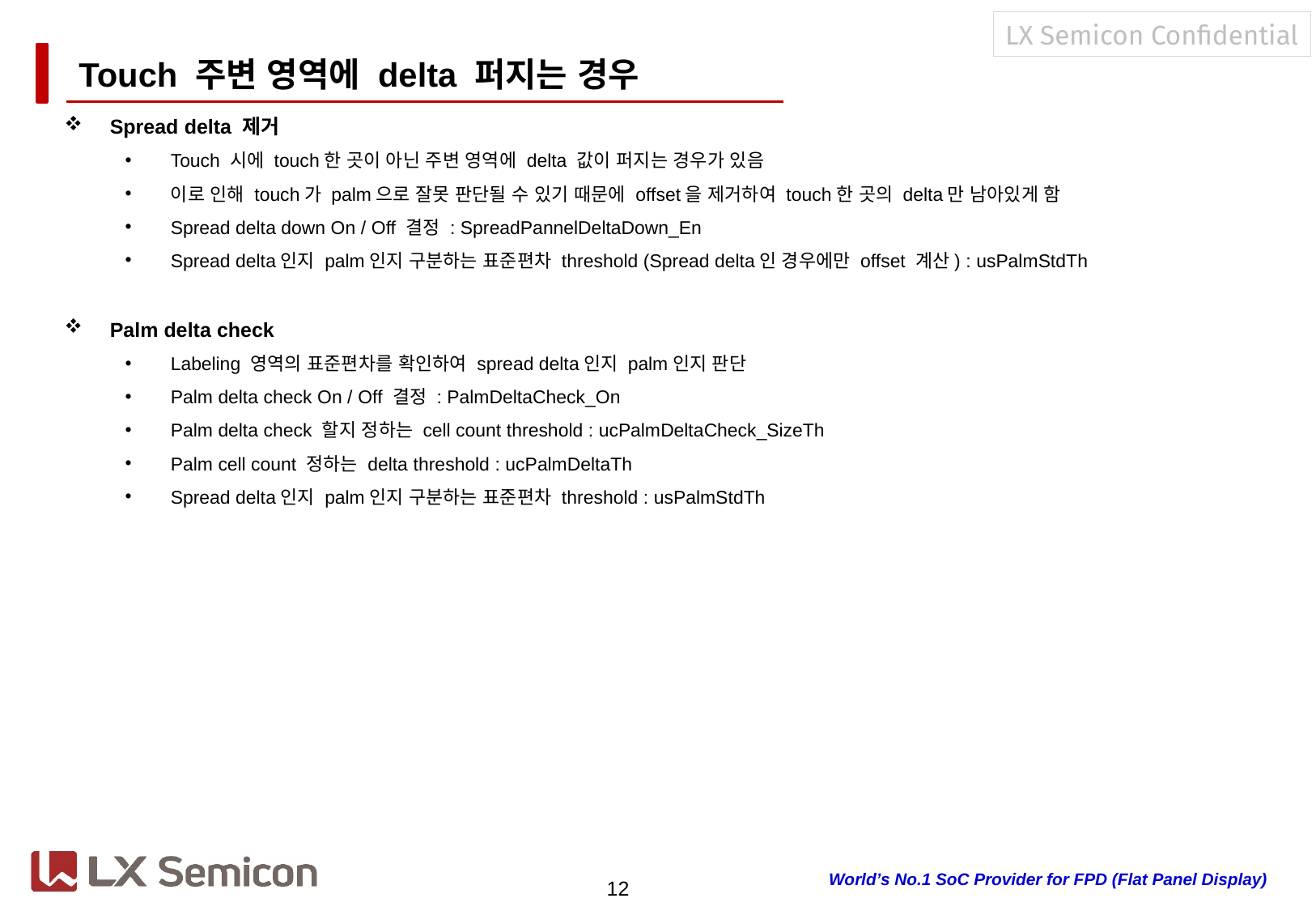

# Touch 주변 영역에 delta 퍼지는 경우
Spread delta 제거
Touch 시에 touch한 곳이 아닌 주변 영역에 delta 값이 퍼지는 경우가 있음
이로 인해 touch가 palm으로 잘못 판단될 수 있기 때문에 offset을 제거하여 touch한 곳의 delta만 남아있게 함
Spread delta down On / Off 결정 : SpreadPannelDeltaDown_En
Spread delta인지 palm인지 구분하는 표준편차 threshold (Spread delta인 경우에만 offset 계산) : usPalmStdTh

Palm delta check
Labeling 영역의 표준편차를 확인하여 spread delta인지 palm인지 판단
Palm delta check On / Off 결정 : PalmDeltaCheck_On
Palm delta check 할지 정하는 cell count threshold : ucPalmDeltaCheck_SizeTh
Palm cell count 정하는 delta threshold : ucPalmDeltaTh
Spread delta인지 palm인지 구분하는 표준편차 threshold : usPalmStdTh